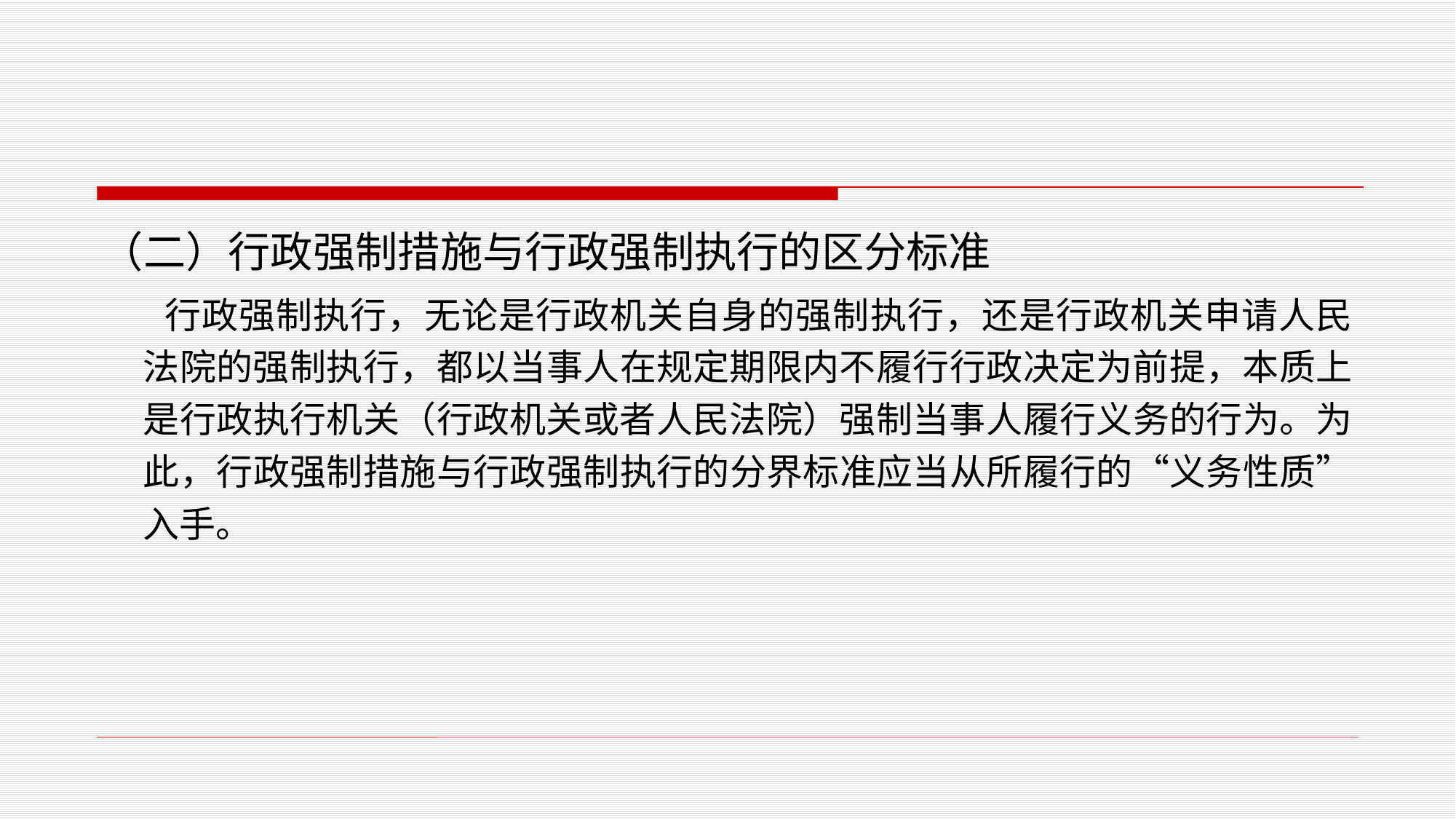

#
（二）行政强制措施与行政强制执行的区分标准
      行政强制执行，无论是行政机关自身的强制执行，还是行政机关申请人民法院的强制执行，都以当事人在规定期限内不履行行政决定为前提，本质上是行政执行机关（行政机关或者人民法院）强制当事人履行义务的行为。为此，行政强制措施与行政强制执行的分界标准应当从所履行的“义务性质”入手。